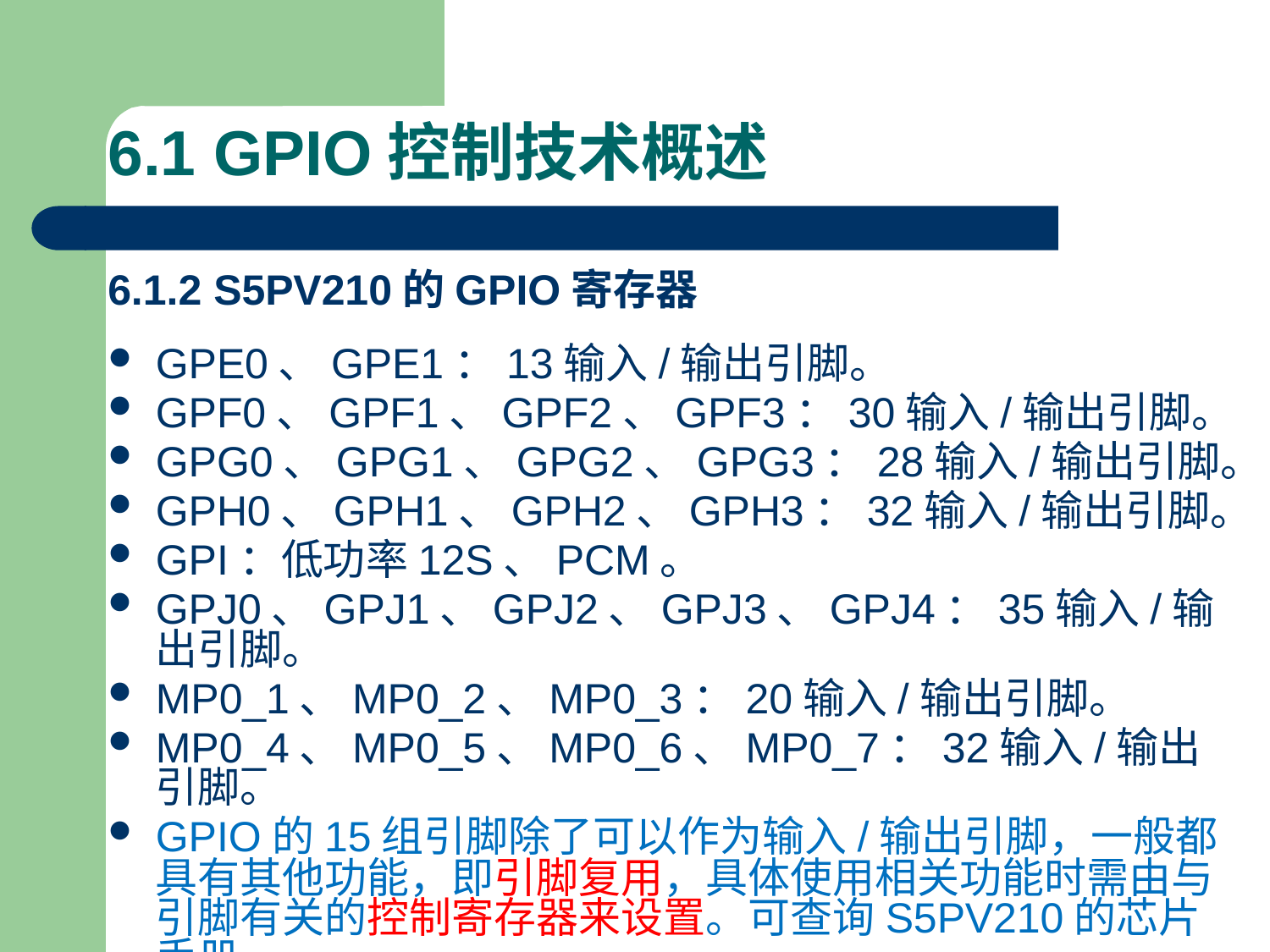

# 6.1 GPIO控制技术概述
6.1.2 S5PV210的GPIO寄存器
GPE0、GPE1：13输入/输出引脚。
GPF0、GPF1、GPF2、GPF3：30输入/输出引脚。
GPG0、GPG1、GPG2、GPG3：28输入/输出引脚。
GPH0、GPH1、GPH2、GPH3：32输入/输出引脚。
GPI：低功率12S、PCM。
GPJ0、GPJ1、GPJ2、GPJ3、GPJ4：35输入/输出引脚。
MP0_1、MP0_2、MP0_3：20输入/输出引脚。
MP0_4、MP0_5、MP0_6、MP0_7：32输入/输出引脚。
GPIO的15组引脚除了可以作为输入/输出引脚，一般都具有其他功能，即引脚复用，具体使用相关功能时需由与引脚有关的控制寄存器来设置。可查询S5PV210的芯片手册。